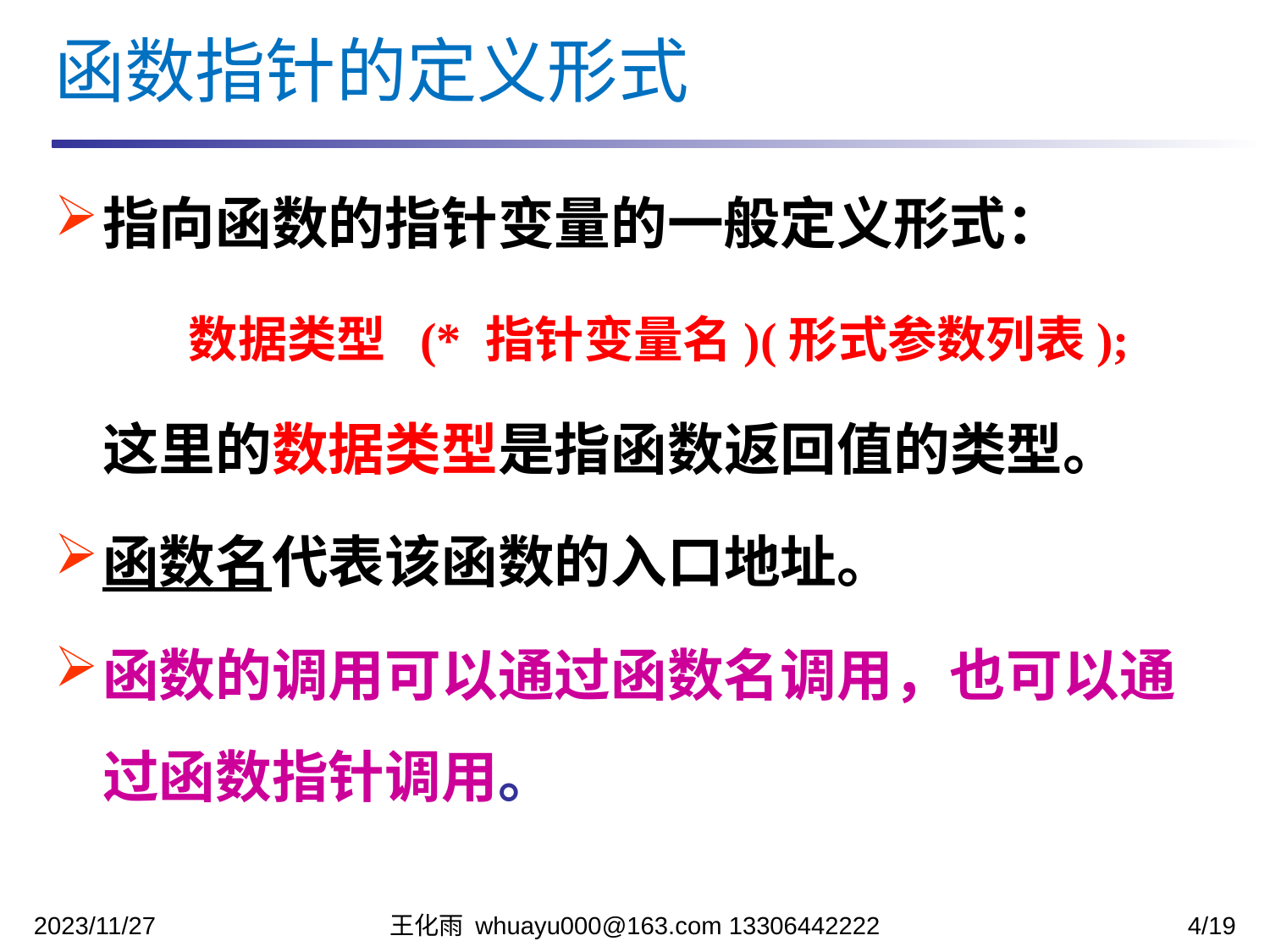

函数指针的定义形式
指向函数的指针变量的一般定义形式：
	数据类型  (* 指针变量名)(形式参数列表);
	这里的数据类型是指函数返回值的类型。
函数名代表该函数的入口地址。
函数的调用可以通过函数名调用，也可以通过函数指针调用。

2023/11/27
王化雨 whuayu000@163.com 13306442222
4/19